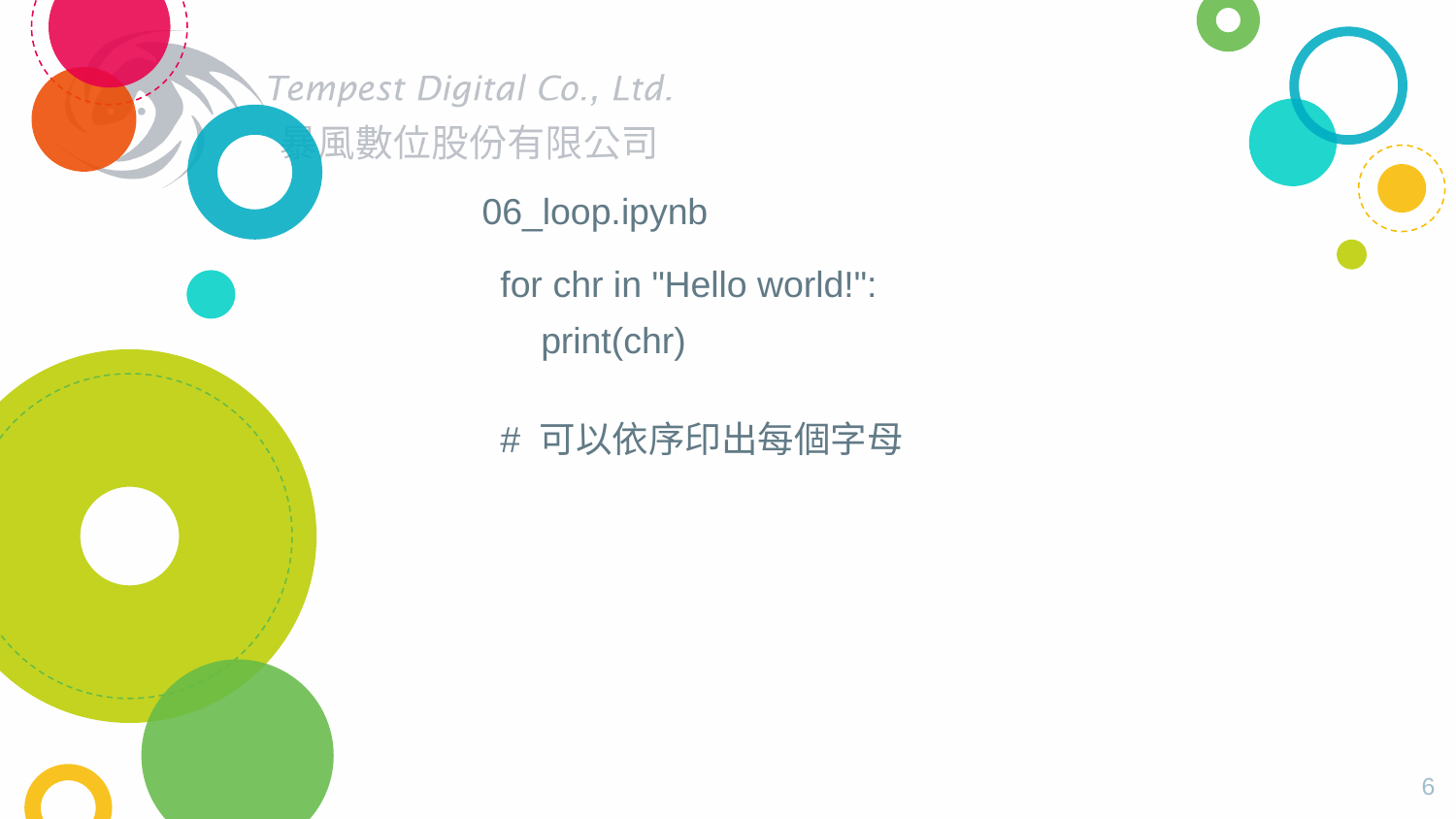

# 06_loop.ipynb
for chr in "Hello world!":
    print(chr)
# 可以依序印出每個字母
6